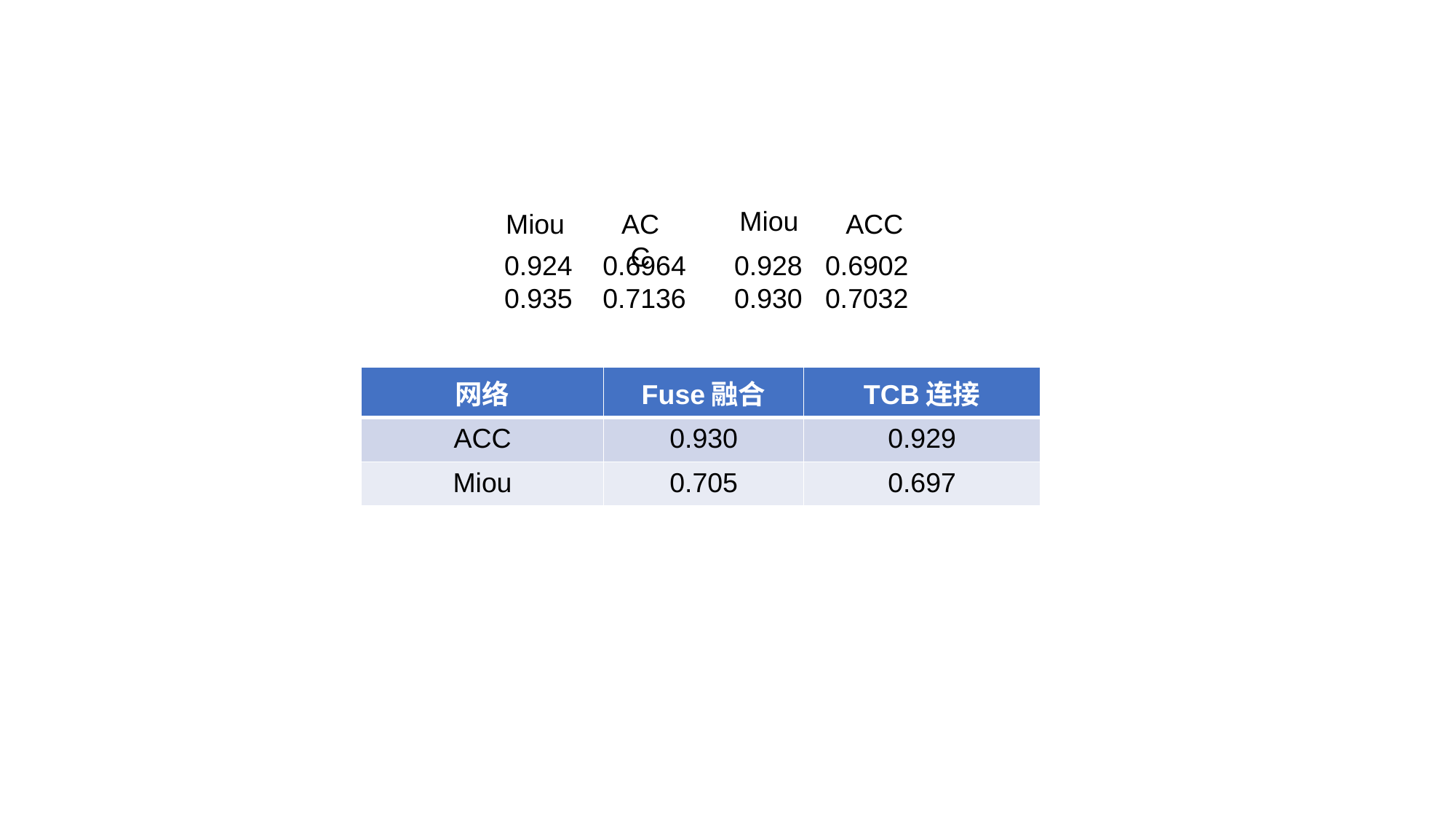

Miou
Miou
ACC
ACC
0.924    0.6964
0.935    0.7136
0.928   0.6902
0.930   0.7032
| 网络 | Fuse融合 | TCB连接 |
| --- | --- | --- |
| ACC | 0.930 | 0.929 |
| Miou | 0.705 | 0.697 |